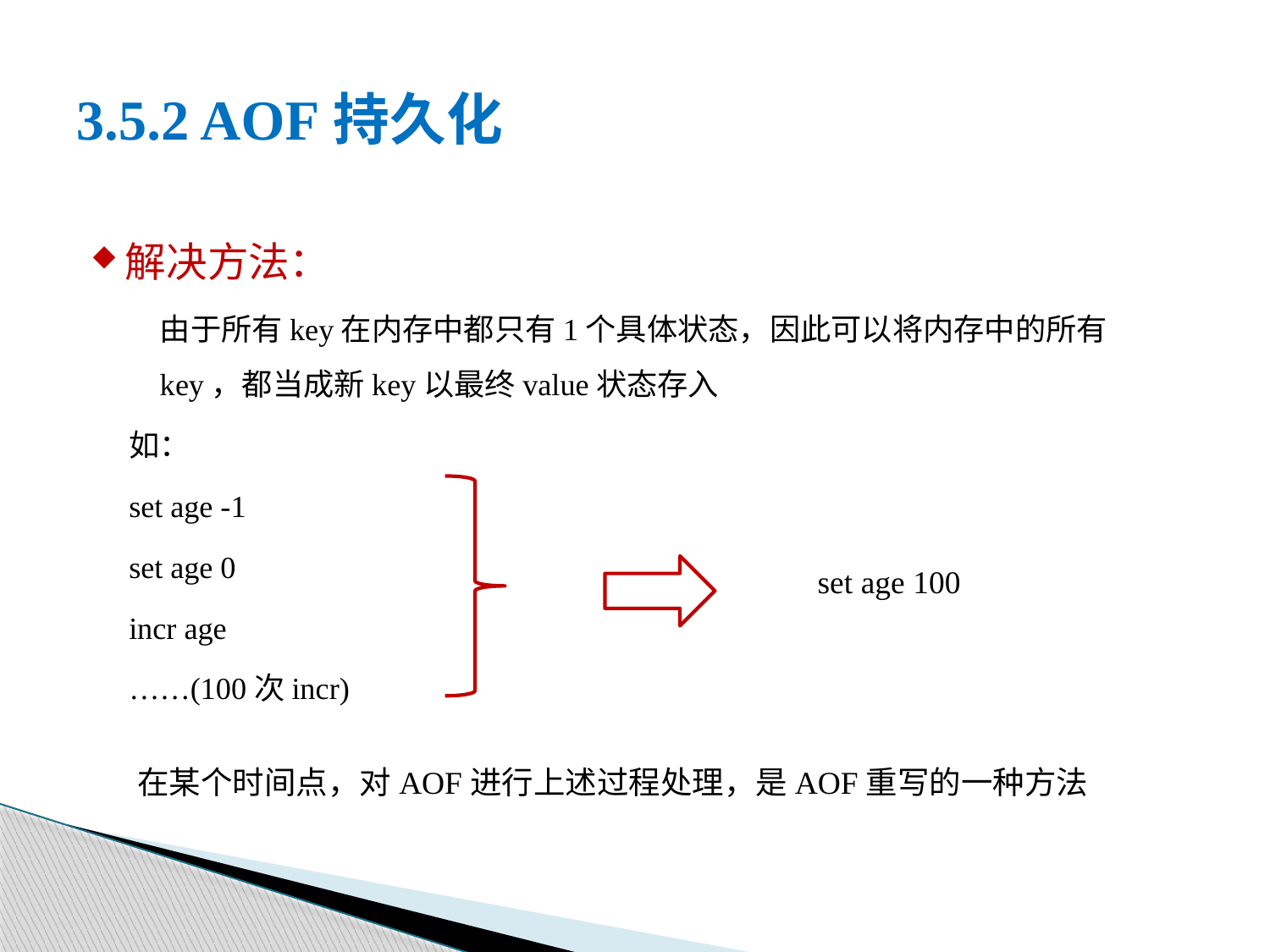

# 3.5.2 AOF持久化
解决方法：
由于所有key在内存中都只有1个具体状态，因此可以将内存中的所有key，都当成新key以最终value状态存入
如：
set age -1
set age 0
incr age
……(100次incr)

set age 100
在某个时间点，对AOF进行上述过程处理，是AOF重写的一种方法